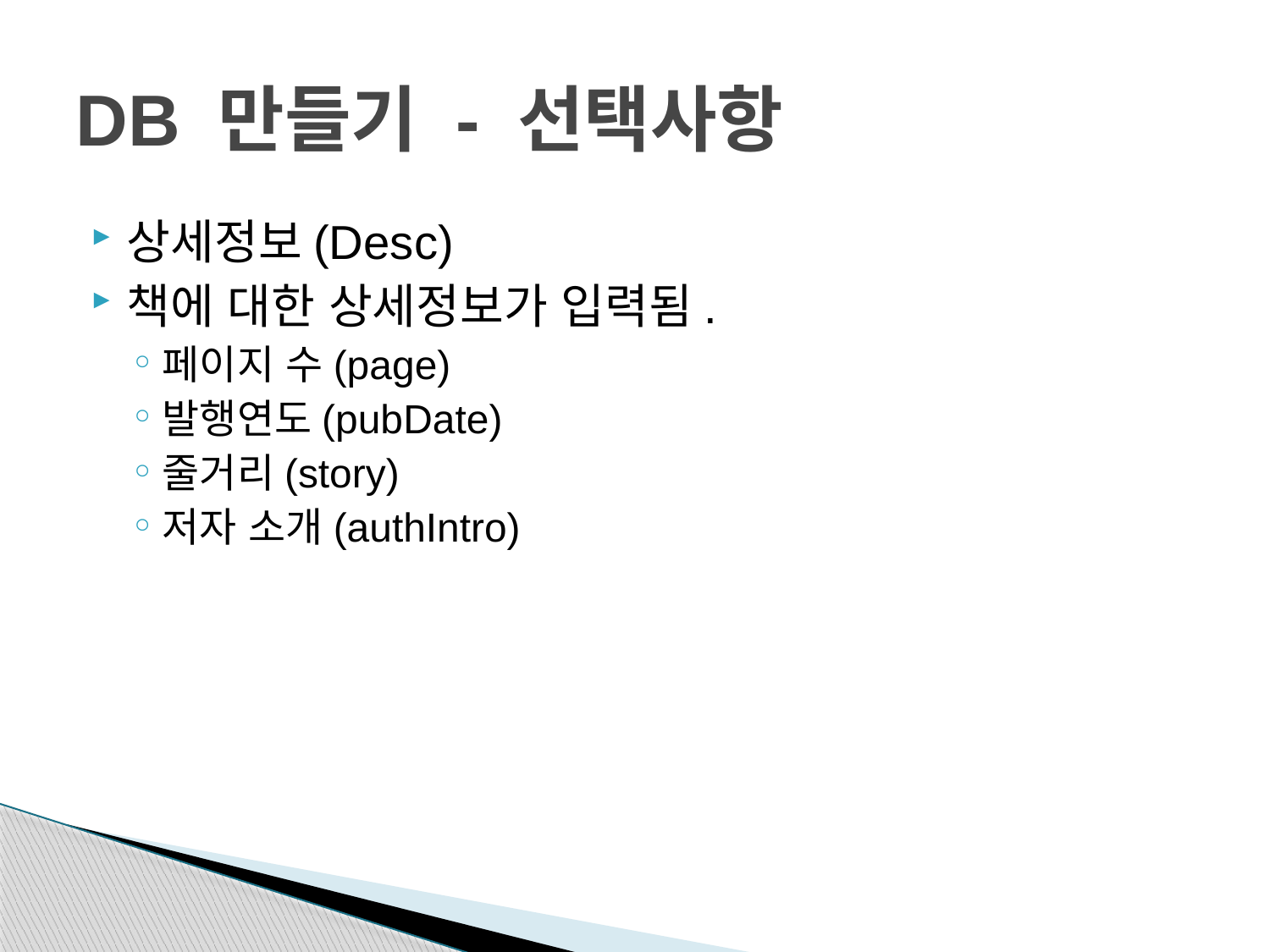

# DB 만들기 - 선택사항
상세정보(Desc)
책에 대한 상세정보가 입력됨.
페이지 수(page)
발행연도(pubDate)
줄거리(story)
저자 소개(authIntro)